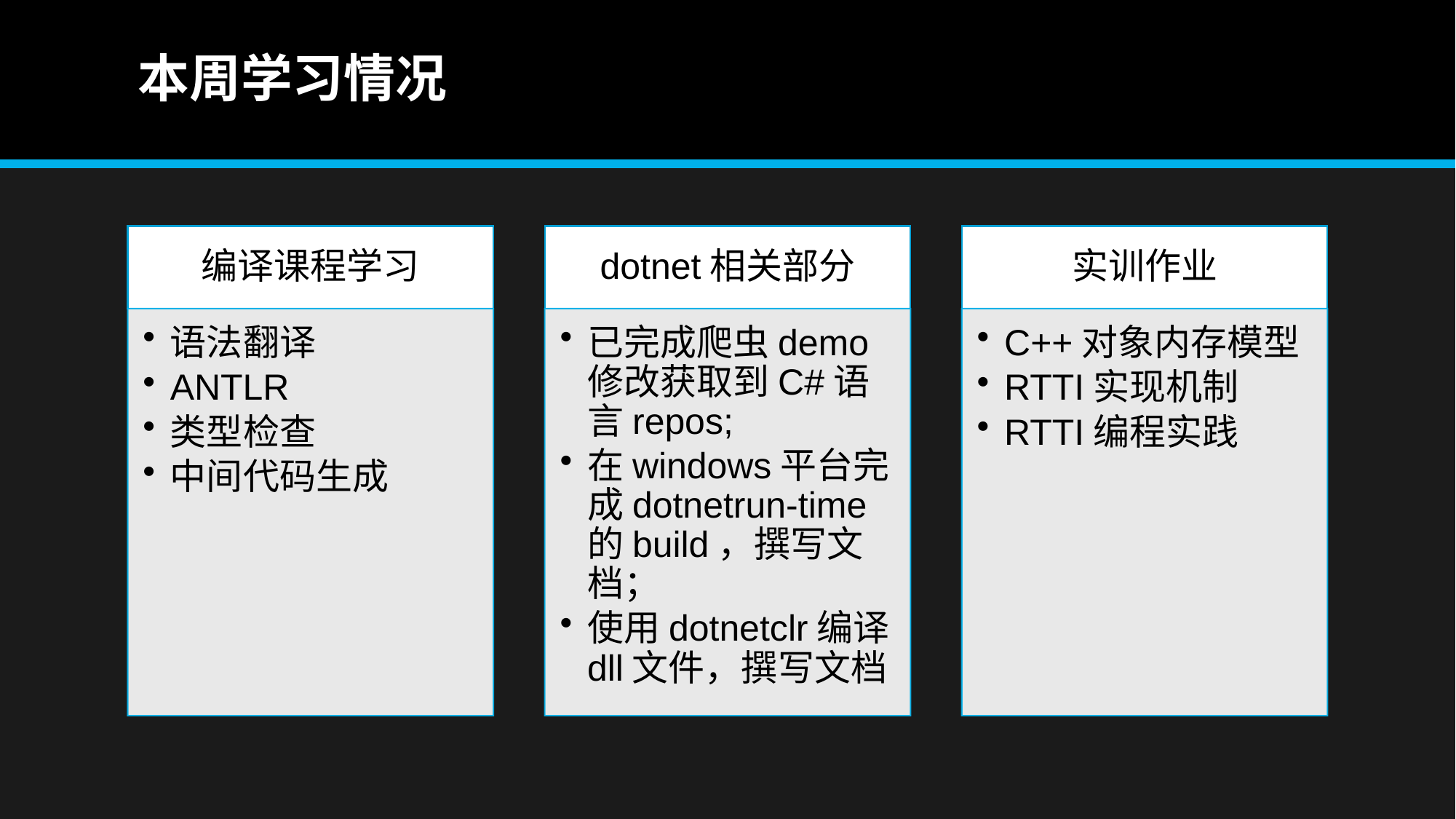

# 本周学习情况
编译课程学习
语法翻译
ANTLR
类型检查
中间代码生成
dotnet相关部分
已完成爬虫demo修改获取到C#语言repos;
在windows平台完成dotnetrun-time的build，撰写文档；
使用dotnetclr编译dll文件，撰写文档
实训作业
C++对象内存模型
RTTI实现机制
RTTI编程实践